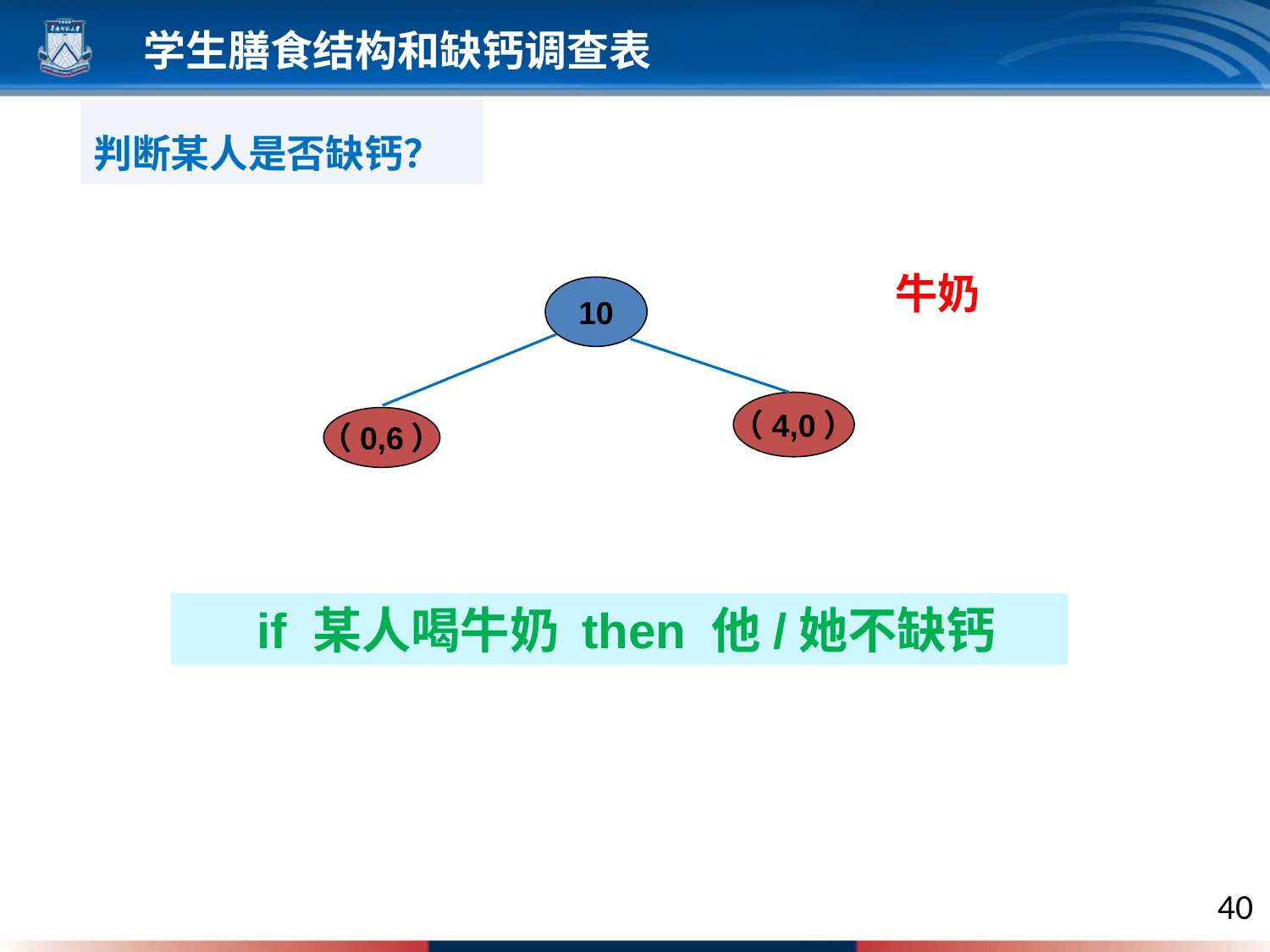

学生膳食结构和缺钙调查表
判断某人是否缺钙？
牛奶
10

（4,0）
（0,6）
 if 某人喝牛奶 then 他/她不缺钙